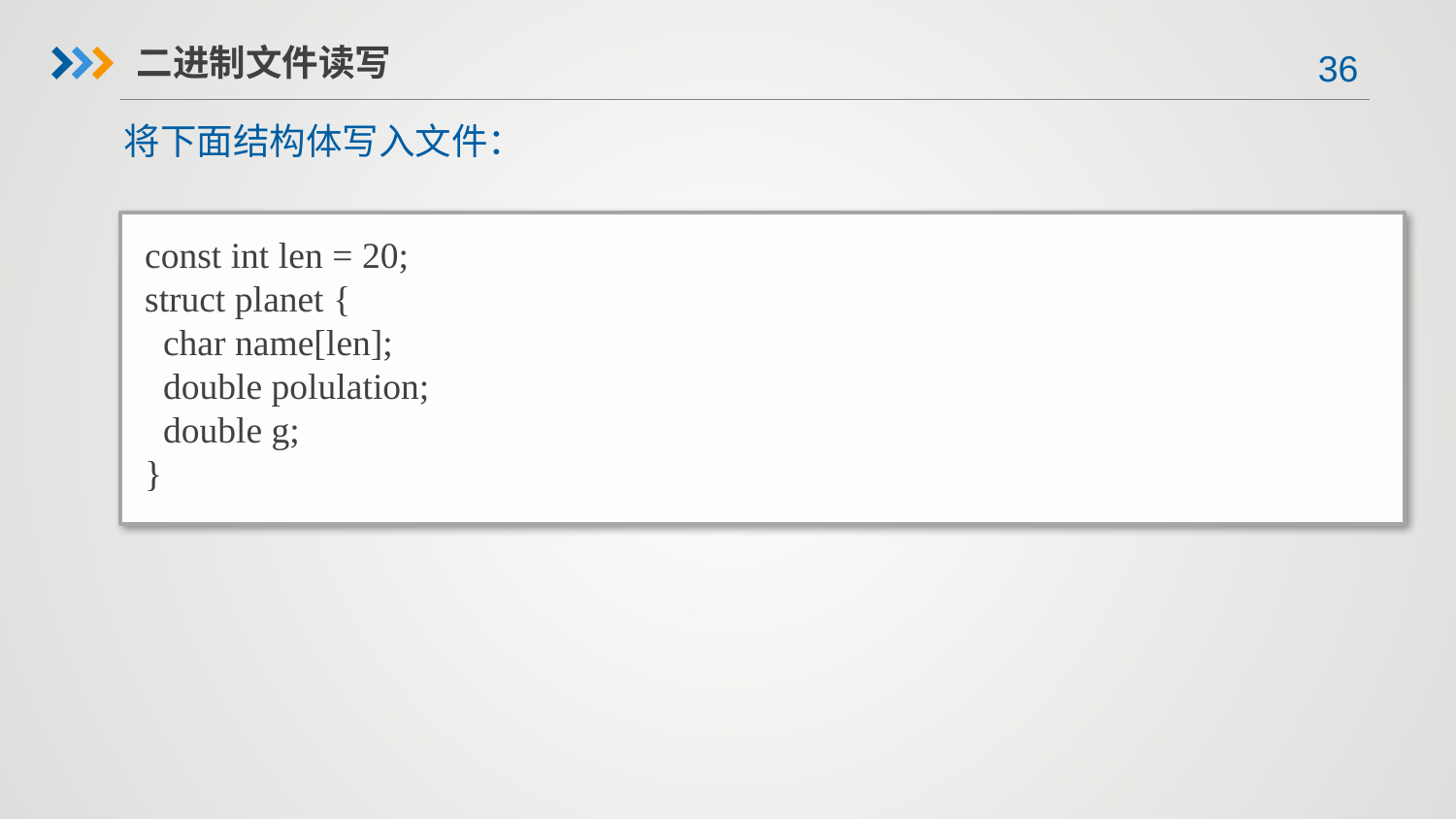

二进制文件读写
将下面结构体写入文件：

const int len = 20;
struct planet {
  char name[len];
  double polulation;
  double g;
}